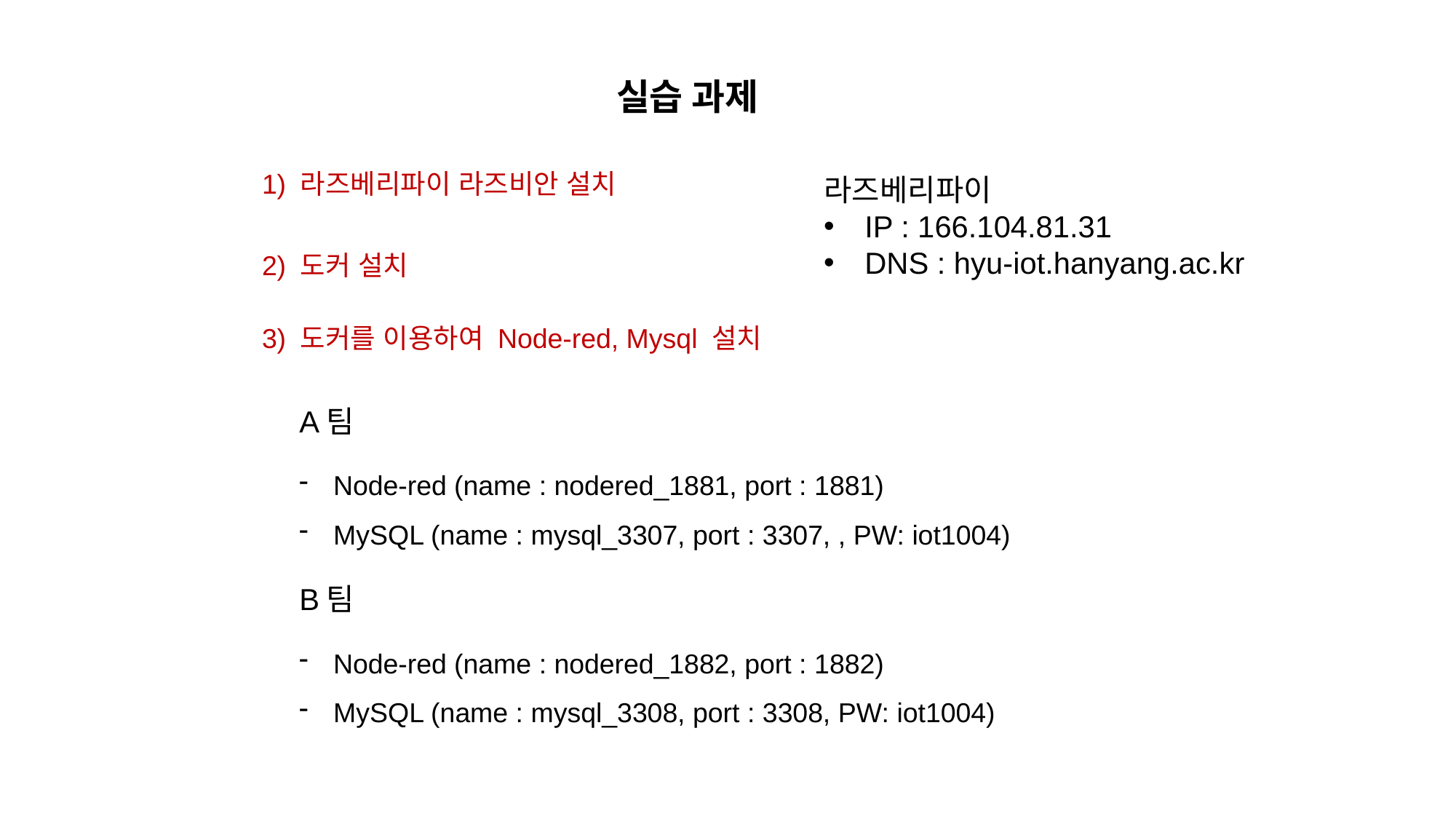

실습 과제
1) 라즈베리파이 라즈비안 설치
라즈베리파이
IP : 166.104.81.31
DNS : hyu-iot.hanyang.ac.kr
2) 도커 설치
3) 도커를 이용하여 Node-red, Mysql 설치
A팀
Node-red (name : nodered_1881, port : 1881)
MySQL (name : mysql_3307, port : 3307, , PW: iot1004)
B팀
Node-red (name : nodered_1882, port : 1882)
MySQL (name : mysql_3308, port : 3308, PW: iot1004)